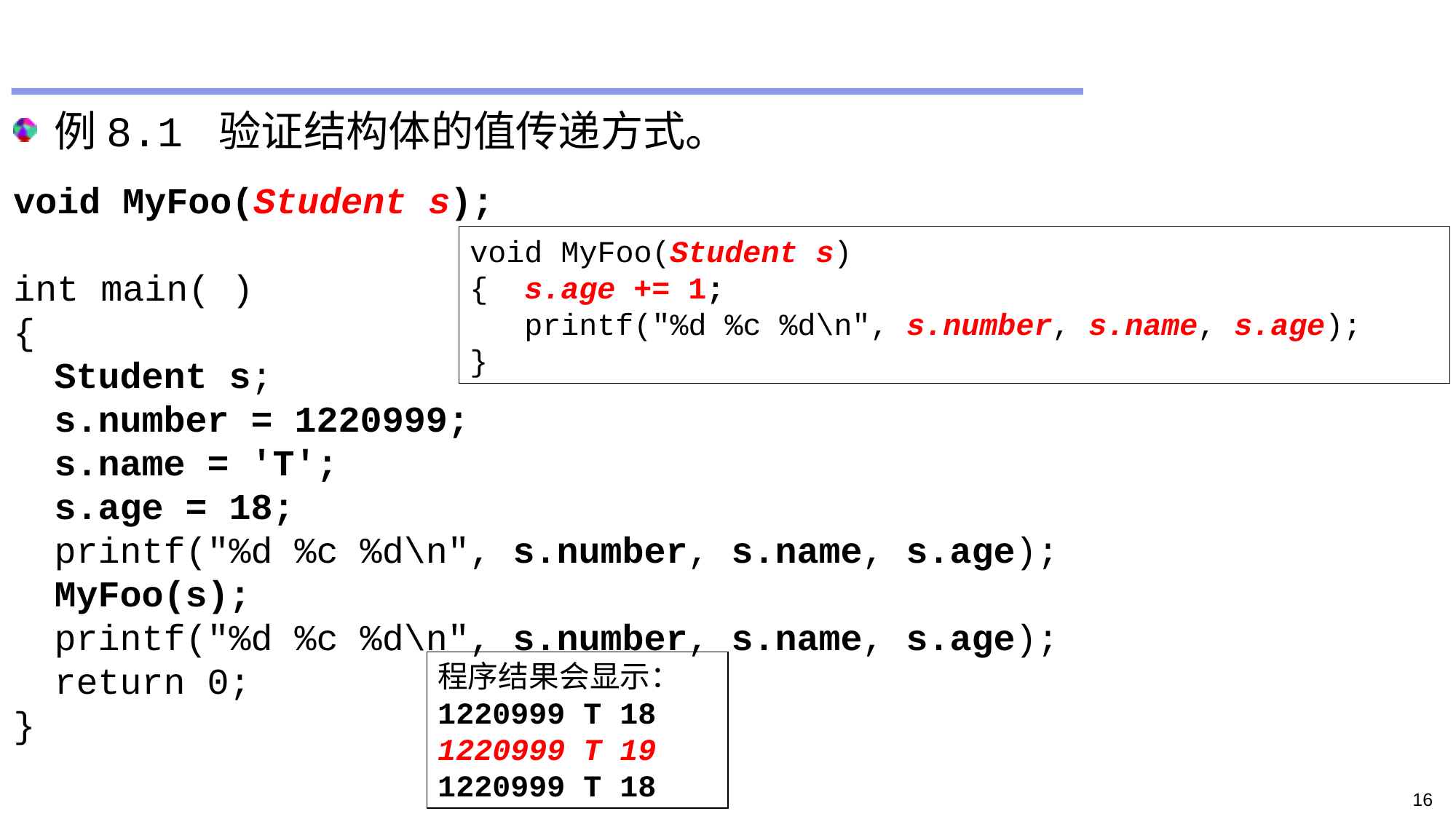

#
例8.1 验证结构体的值传递方式。

void MyFoo(Student s);

int main( )
{
	Student s;
	s.number = 1220999;
	s.name = 'T';
	s.age = 18;
	printf("%d %c %d\n", s.number, s.name, s.age);
	MyFoo(s);
	printf("%d %c %d\n", s.number, s.name, s.age);
	return 0;
}
void MyFoo(Student s)
{  s.age += 1;
   printf("%d %c %d\n", s.number, s.name, s.age);
}
程序结果会显示：
1220999 T 18
1220999 T 19
1220999 T 18
16